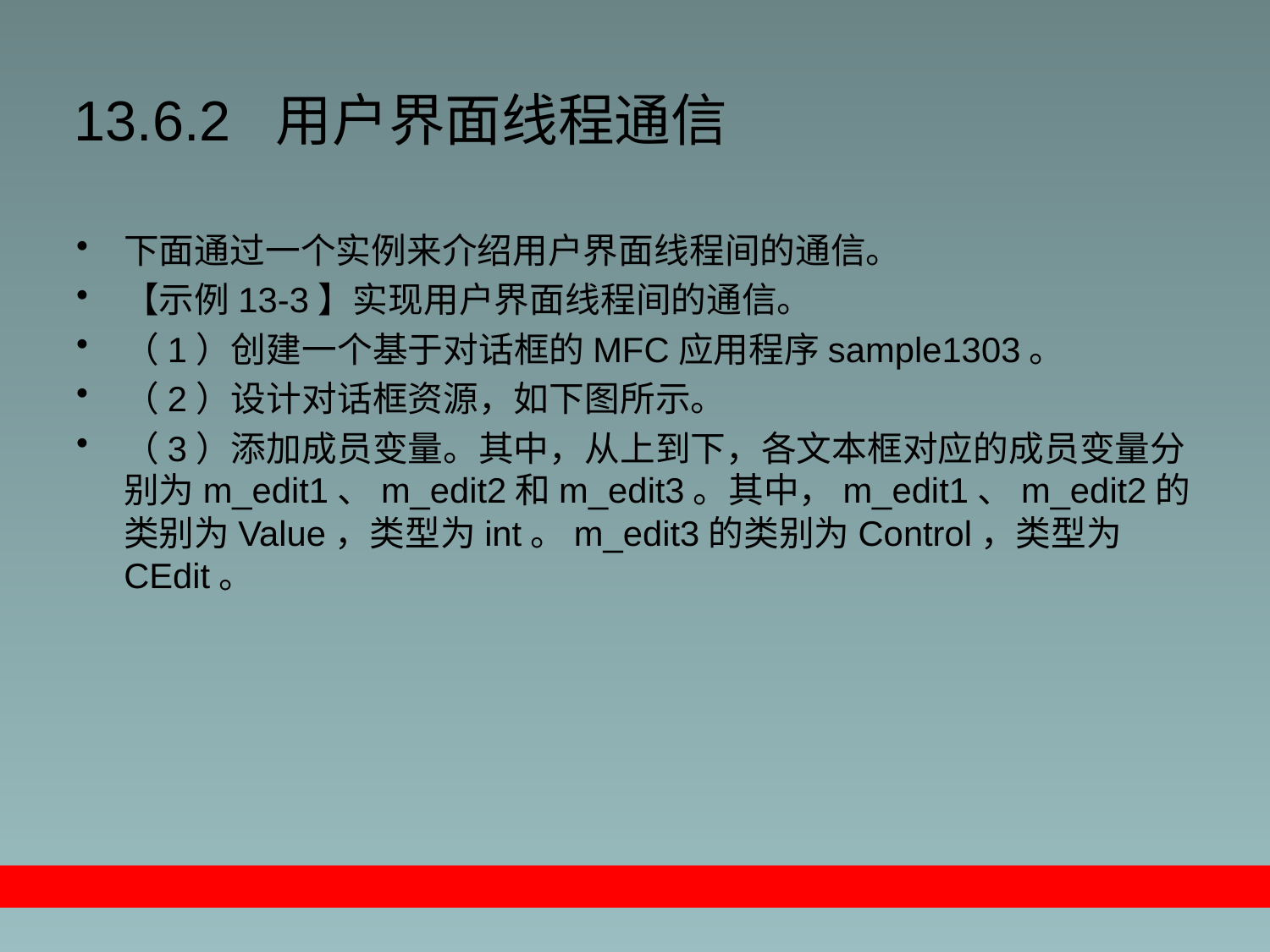

# 13.6.2  用户界面线程通信
下面通过一个实例来介绍用户界面线程间的通信。
【示例13-3】实现用户界面线程间的通信。
（1）创建一个基于对话框的MFC应用程序sample1303。
（2）设计对话框资源，如下图所示。
（3）添加成员变量。其中，从上到下，各文本框对应的成员变量分别为m_edit1、m_edit2和m_edit3。其中，m_edit1、m_edit2的类别为Value，类型为int。m_edit3的类别为Control，类型为CEdit。